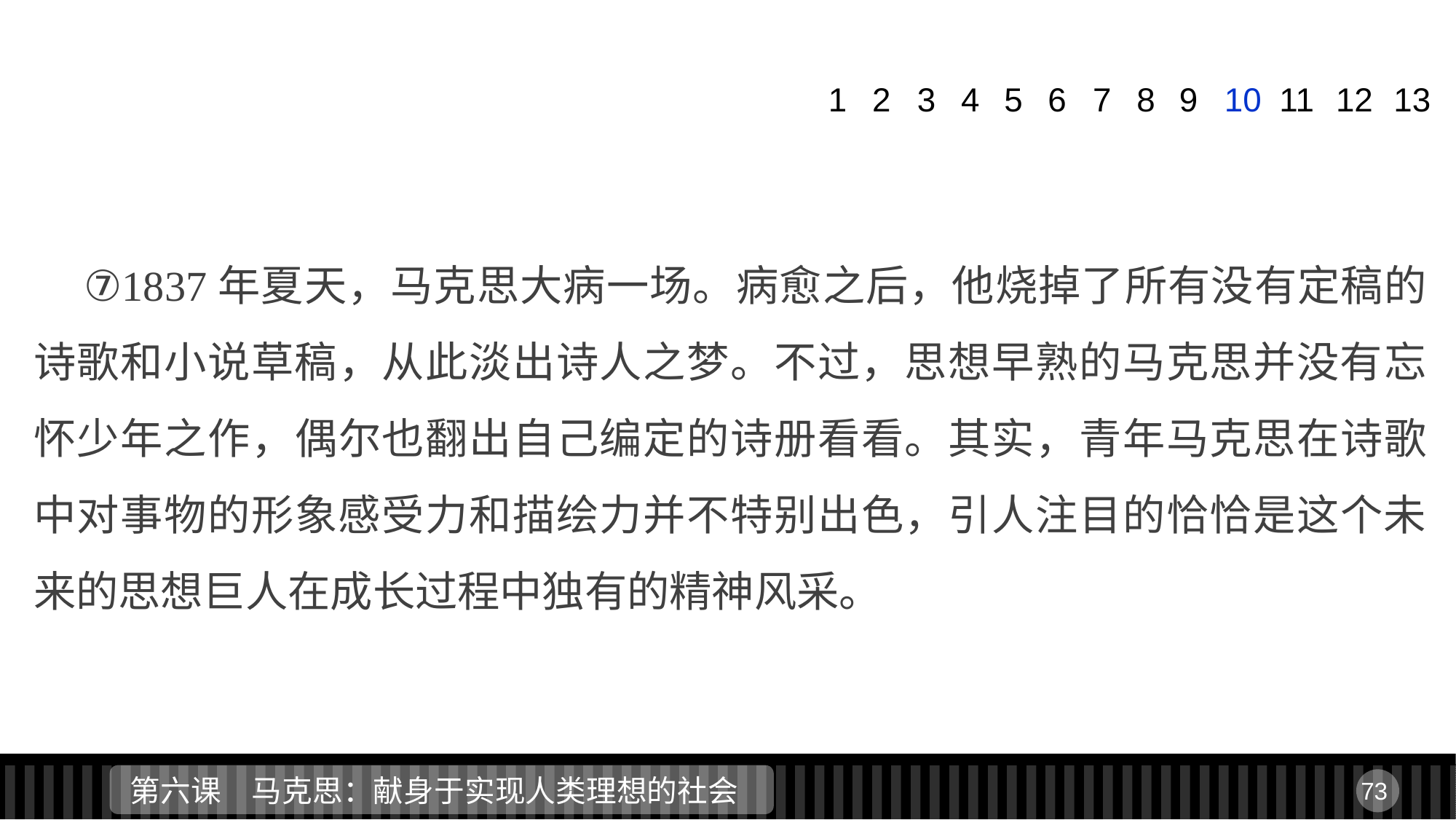

1
2
3
4
5
6
7
8
9
10
11
12
13
    ⑦1837年夏天，马克思大病一场。病愈之后，他烧掉了所有没有定稿的诗歌和小说草稿，从此淡出诗人之梦。不过，思想早熟的马克思并没有忘怀少年之作，偶尔也翻出自己编定的诗册看看。其实，青年马克思在诗歌中对事物的形象感受力和描绘力并不特别出色，引人注目的恰恰是这个未来的思想巨人在成长过程中独有的精神风采。